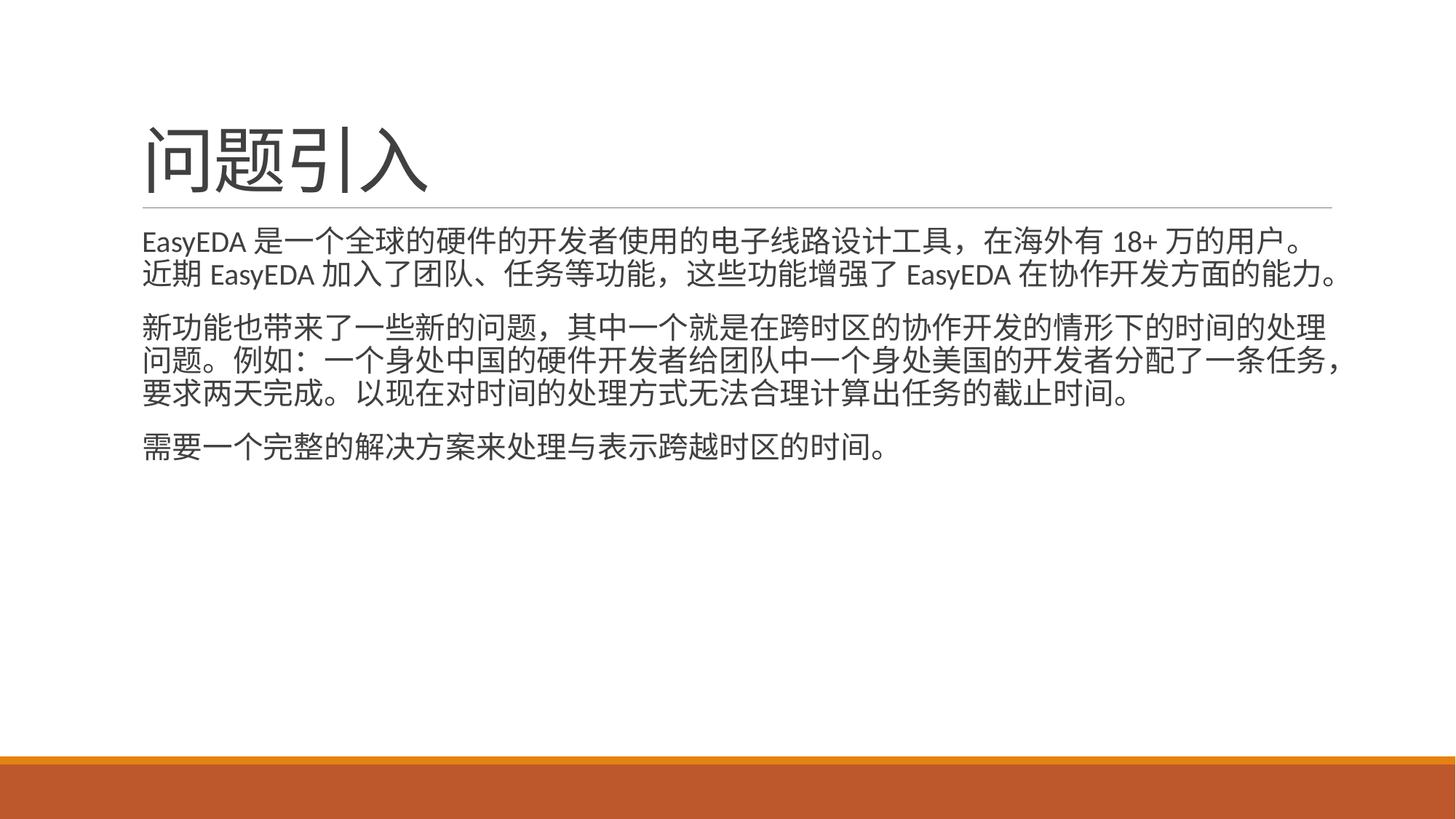

# 问题引入
EasyEDA是一个全球的硬件的开发者使用的电子线路设计工具，在海外有18+万的用户。近期EasyEDA加入了团队、任务等功能，这些功能增强了EasyEDA在协作开发方面的能力。
新功能也带来了一些新的问题，其中一个就是在跨时区的协作开发的情形下的时间的处理问题。例如：一个身处中国的硬件开发者给团队中一个身处美国的开发者分配了一条任务，要求两天完成。以现在对时间的处理方式无法合理计算出任务的截止时间。
需要一个完整的解决方案来处理与表示跨越时区的时间。